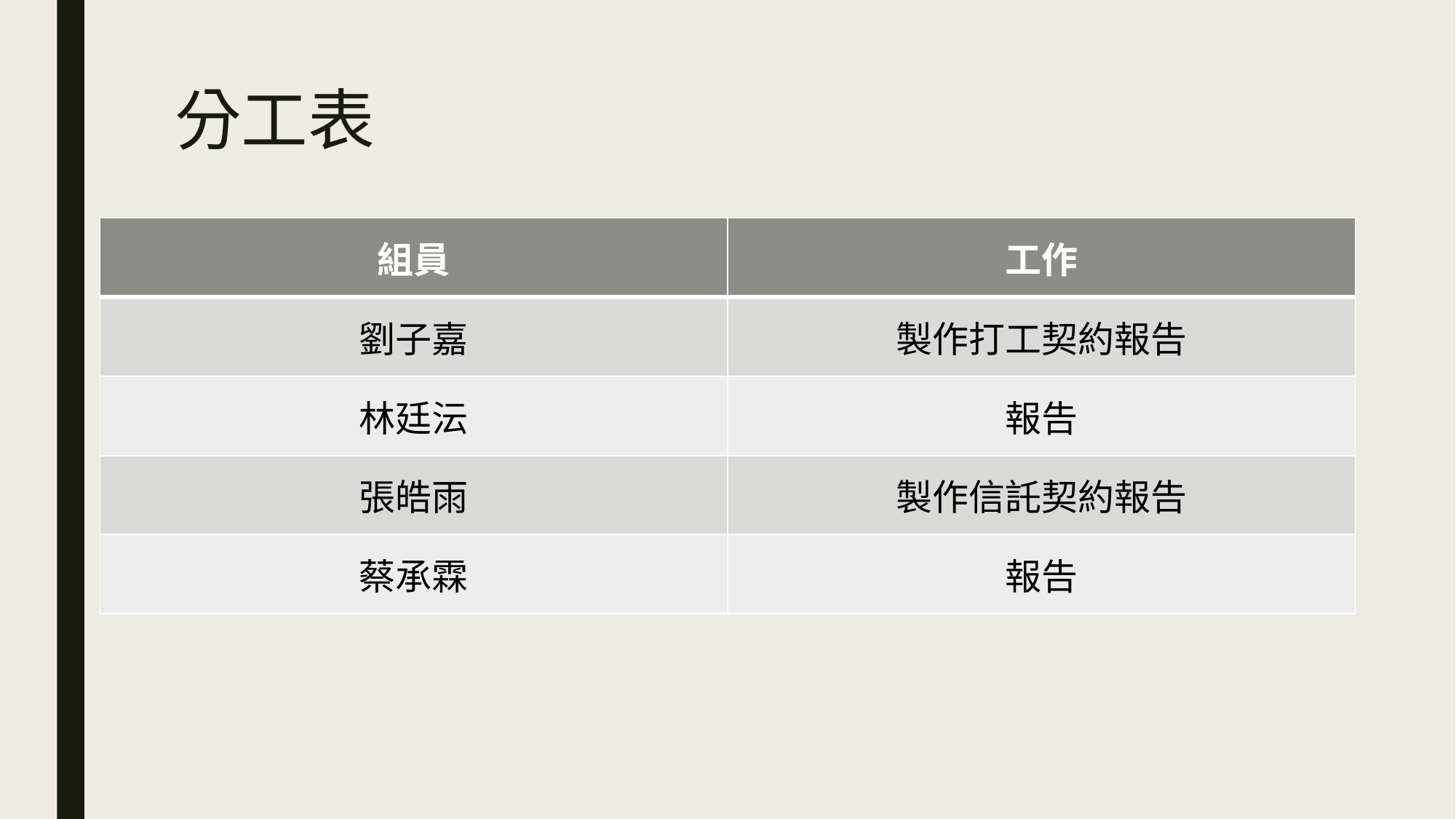

# 分工表
| 組員 | 工作 |
| --- | --- |
| 劉子嘉 | 製作打工契約報告 |
| 林廷沄 | 報告 |
| 張皓雨 | 製作信託契約報告 |
| 蔡承霖 | 報告 |